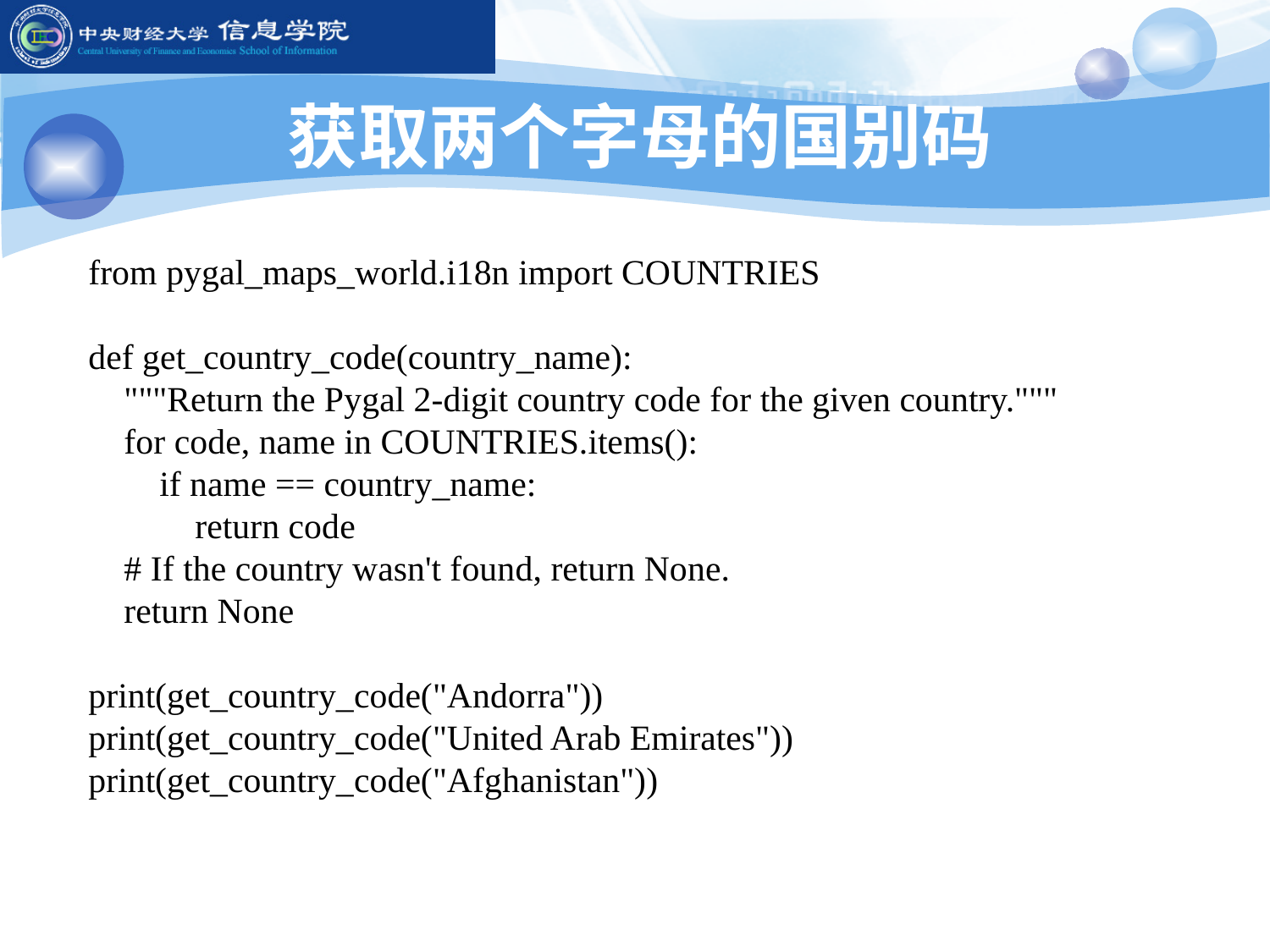

# 获取两个字母的国别码
from pygal_maps_world.i18n import COUNTRIES

def get_country_code(country_name):
    """Return the Pygal 2-digit country code for the given country."""
    for code, name in COUNTRIES.items():
        if name == country_name:
            return code
    # If the country wasn't found, return None.
    return None

print(get_country_code("Andorra"))
print(get_country_code("United Arab Emirates"))
print(get_country_code("Afghanistan"))